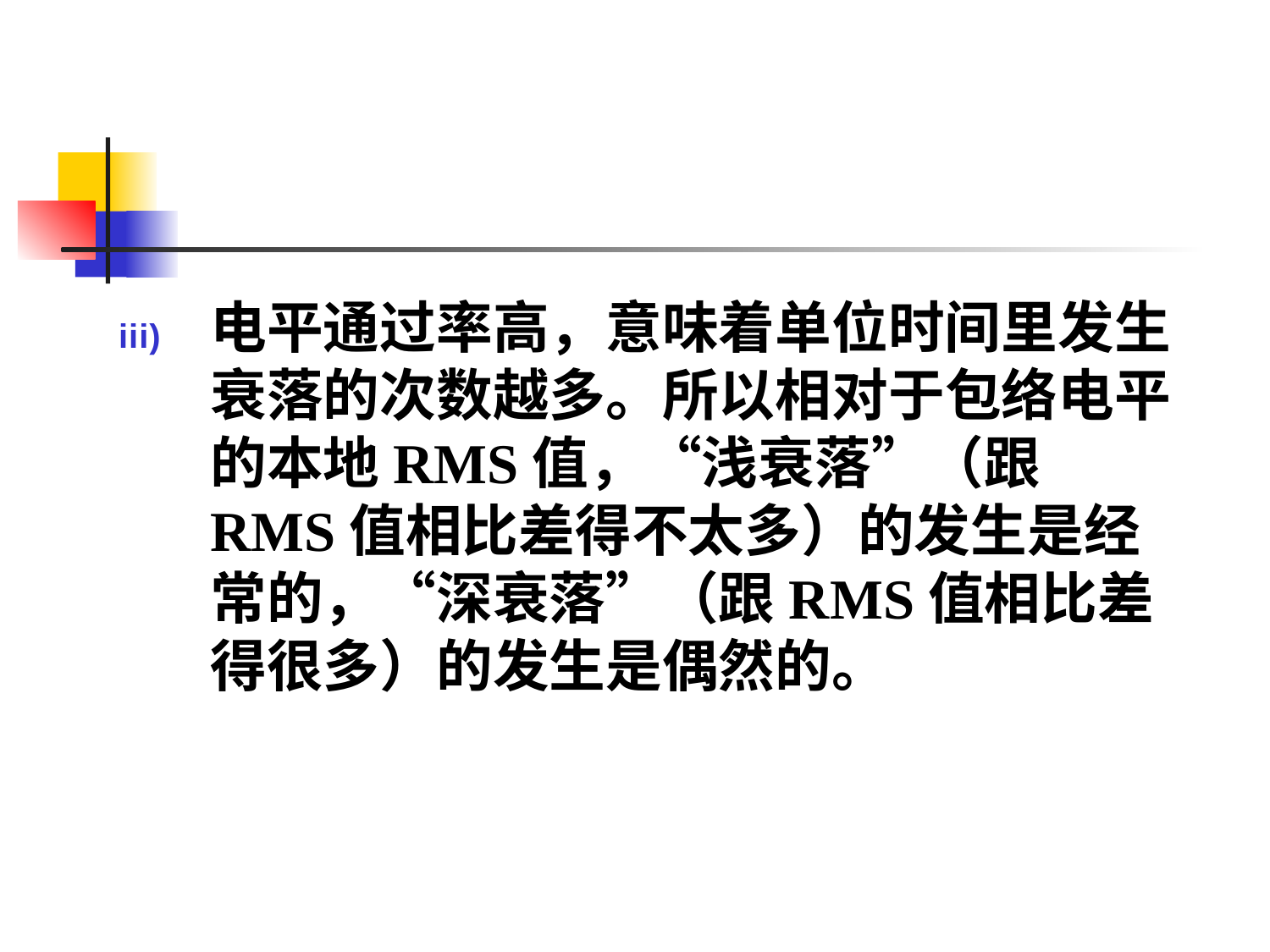

#
电平通过率高，意味着单位时间里发生衰落的次数越多。所以相对于包络电平的本地RMS值，“浅衰落”（跟RMS值相比差得不太多）的发生是经常的，“深衰落”（跟RMS值相比差得很多）的发生是偶然的。